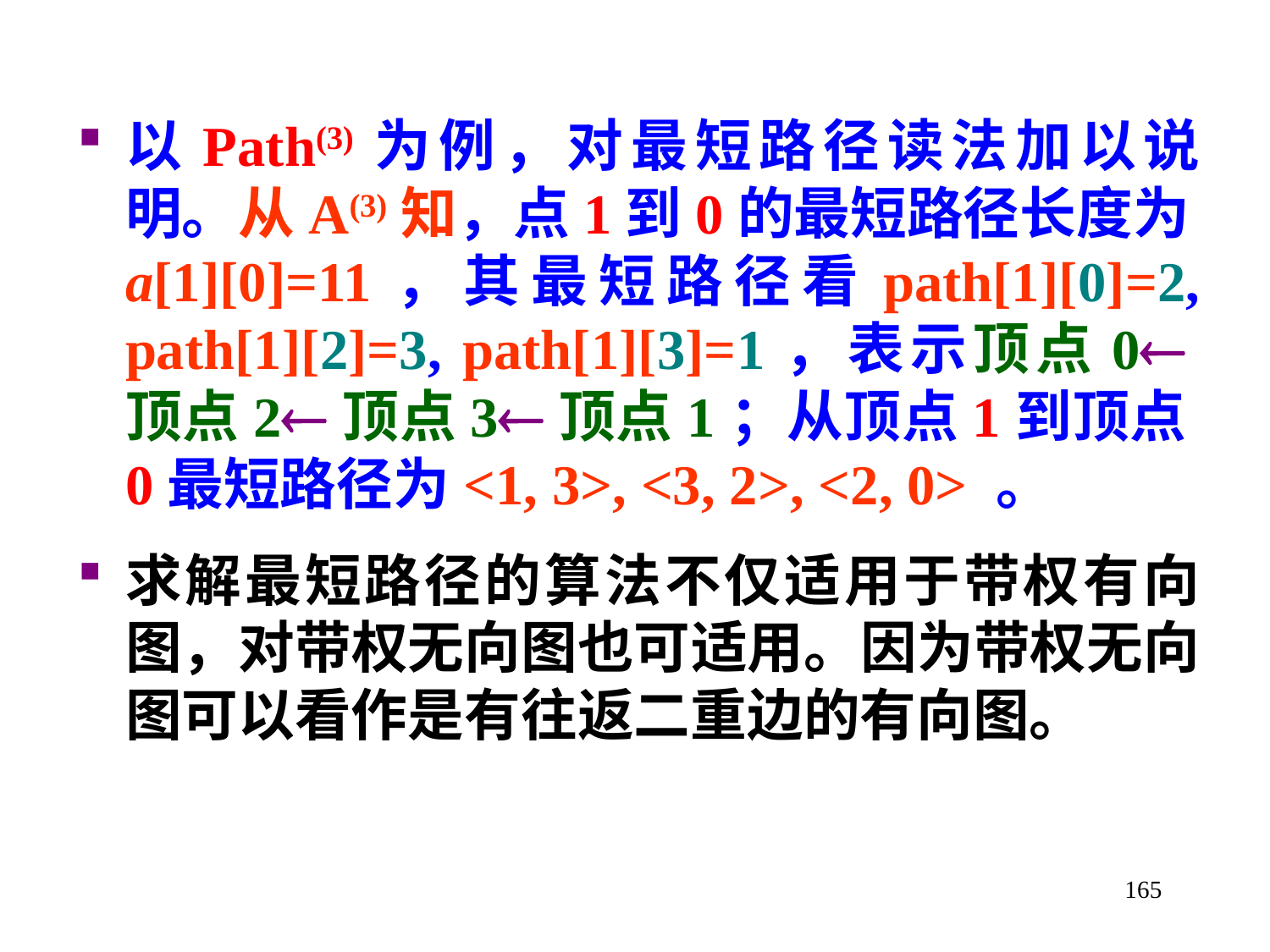

以Path(3)为例，对最短路径读法加以说明。从A(3)知，点1到0的最短路径长度为a[1][0]=11，其最短路径看path[1][0]=2, path[1][2]=3, path[1][3]=1，表示顶点0←顶点2←顶点3←顶点1；从顶点1到顶点0最短路径为<1, 3>, <3, 2>, <2, 0> 。
求解最短路径的算法不仅适用于带权有向图，对带权无向图也可适用。因为带权无向图可以看作是有往返二重边的有向图。
165